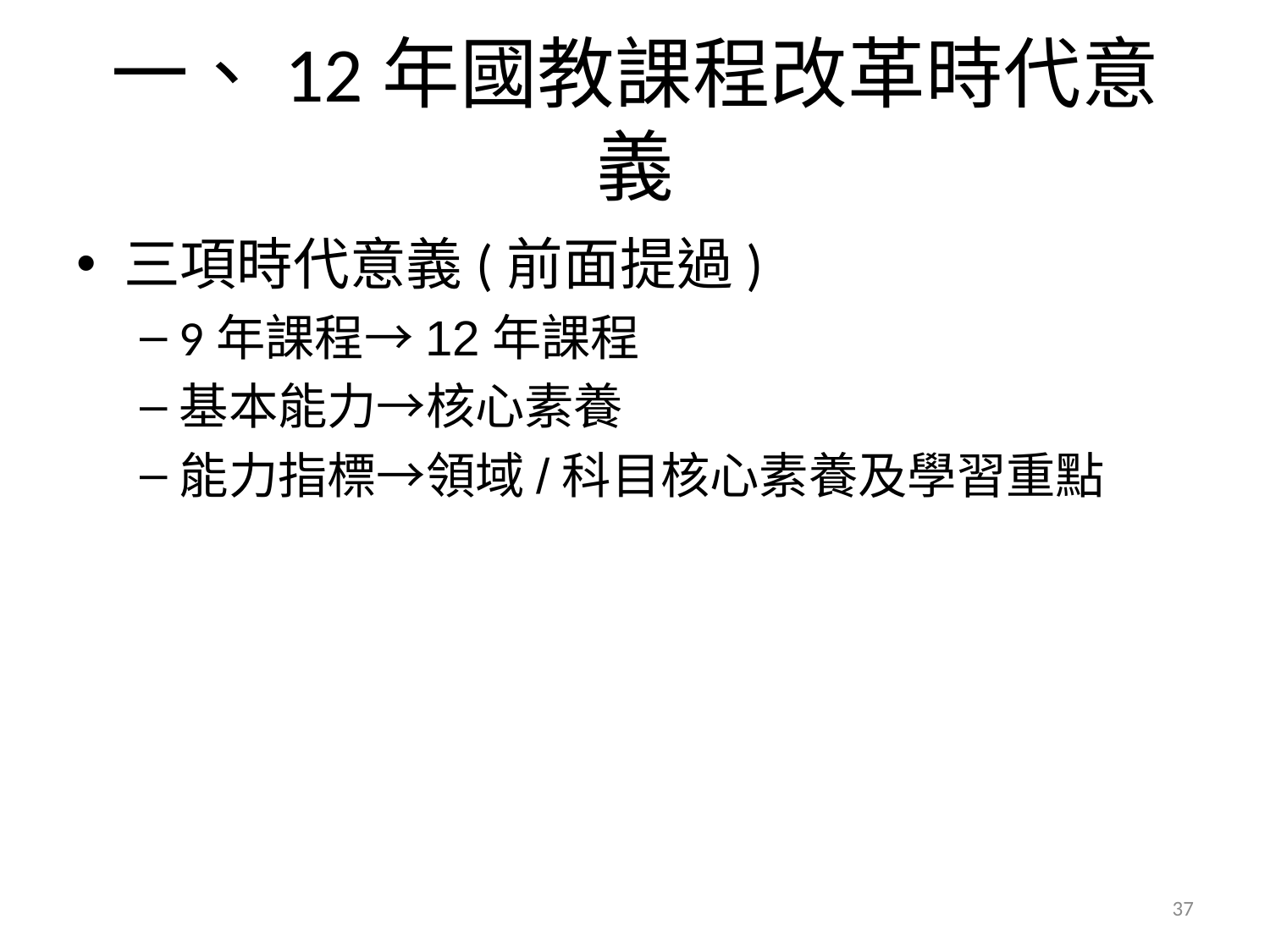

# 一、12年國教課程改革時代意義
三項時代意義(前面提過)
9年課程→12年課程
基本能力→核心素養
能力指標→領域/科目核心素養及學習重點
37